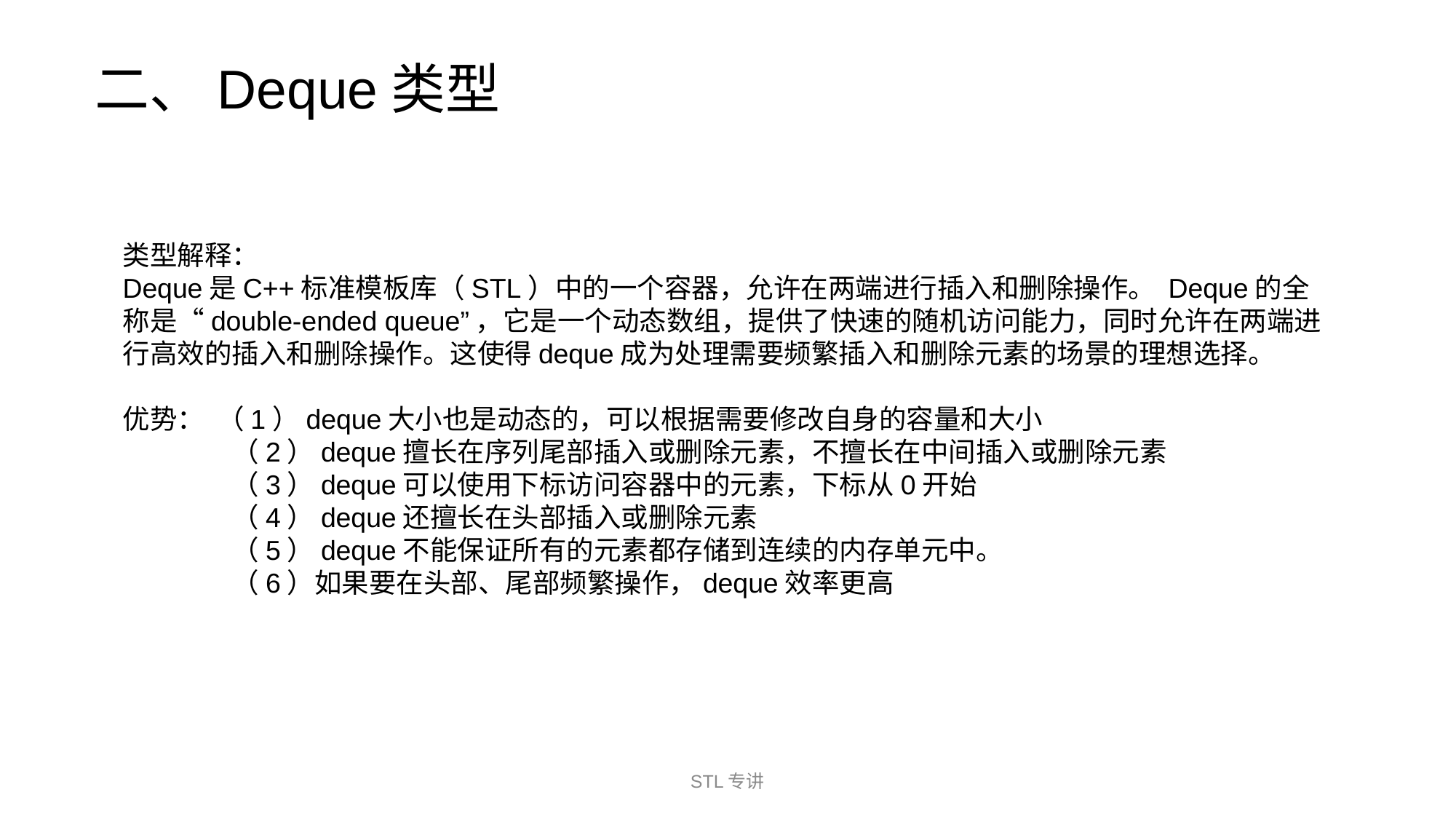

二、Deque类型
类型解释：
Deque是C++标准模板库（STL）中的一个容器，允许在两端进行插入和删除操作。‌ Deque的全称是“double-ended queue”，它是一个动态数组，提供了快速的随机访问能力，同时允许在两端进行高效的插入和删除操作。这使得deque成为处理需要频繁插入和删除元素的场景的理想选择‌。

优势：  （1）deque大小也是动态的，可以根据需要修改自身的容量和大小
（2）deque擅长在序列尾部插入或删除元素，不擅长在中间插入或删除元素
（3）deque可以使用下标访问容器中的元素，下标从0开始
（4）deque还擅长在头部插入或删除元素
（5）deque不能保证所有的元素都存储到连续的内存单元中。
（6）如果要在头部、尾部频繁操作，deque效率更高

STL专讲
11